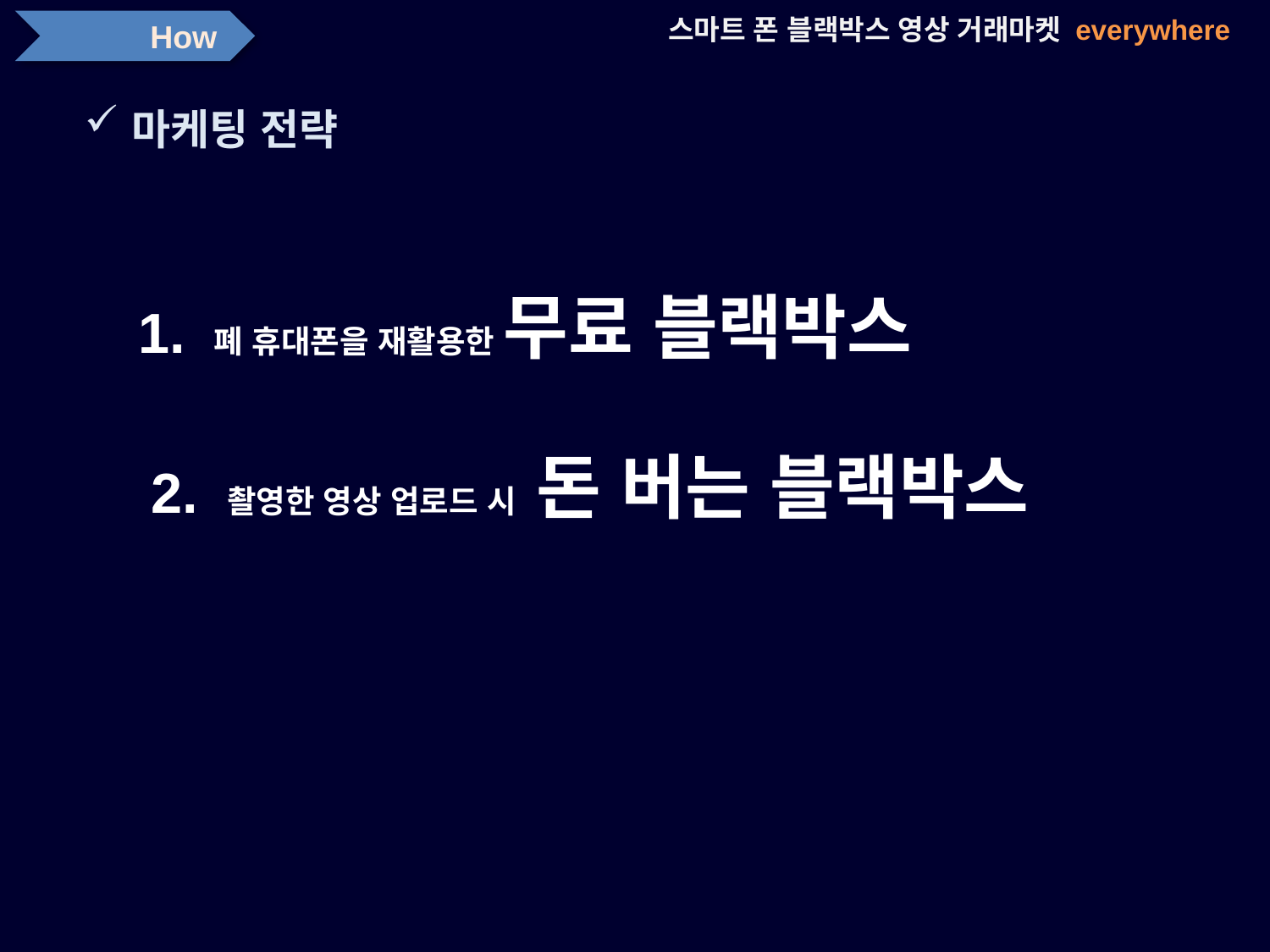

스마트 폰 블랙박스 영상 거래마켓 everywhere
How
마케팅 전략
1. 폐 휴대폰을 재활용한 무료 블랙박스
2. 촬영한 영상 업로드 시 돈 버는 블랙박스